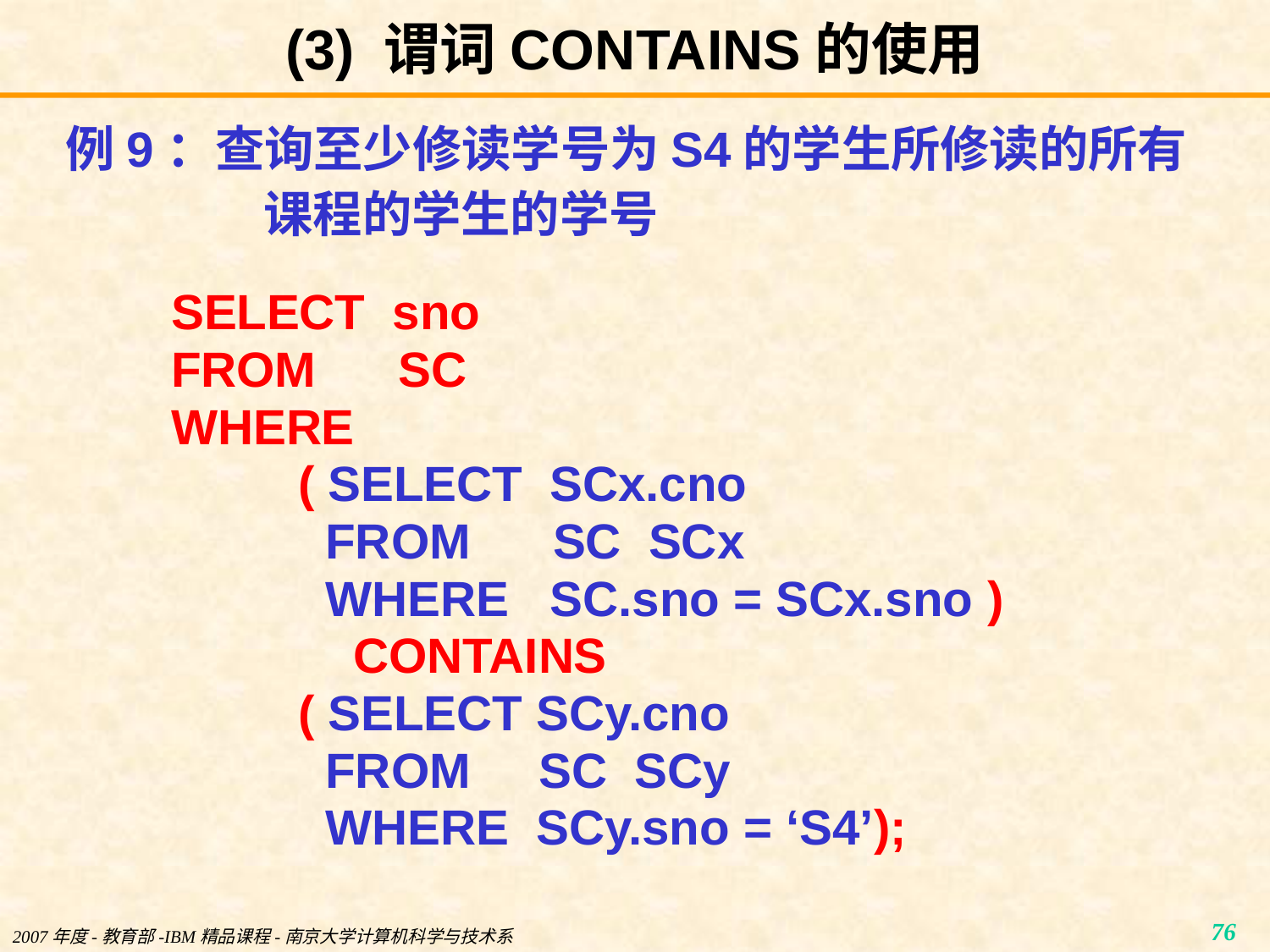

# (3) 谓词CONTAINS的使用
例9：查询至少修读学号为S4的学生所修读的所有课程的学生的学号
SELECT  sno
FROM      SC
WHERE
( SELECT  SCx.cno
  FROM      SC  SCx
  WHERE   SC.sno = SCx.sno )
    CONTAINS
( SELECT SCy.cno
  FROM     SC  SCy
  WHERE  SCy.sno = ‘S4’);
76
2007年度-教育部-IBM精品课程-南京大学计算机科学与技术系